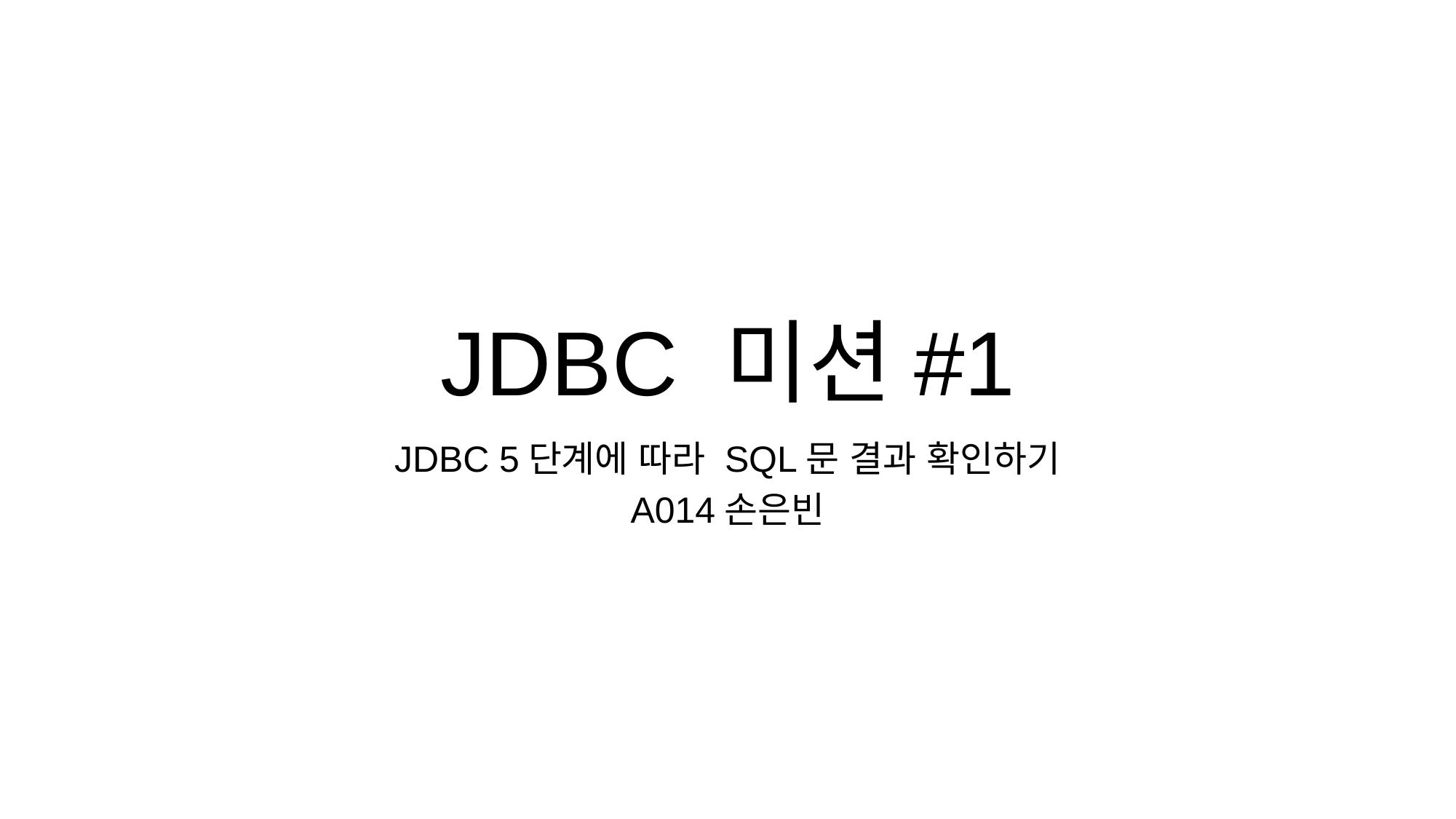

# JDBC 미션#1
JDBC 5단계에 따라 SQL문 결과 확인하기
A014손은빈